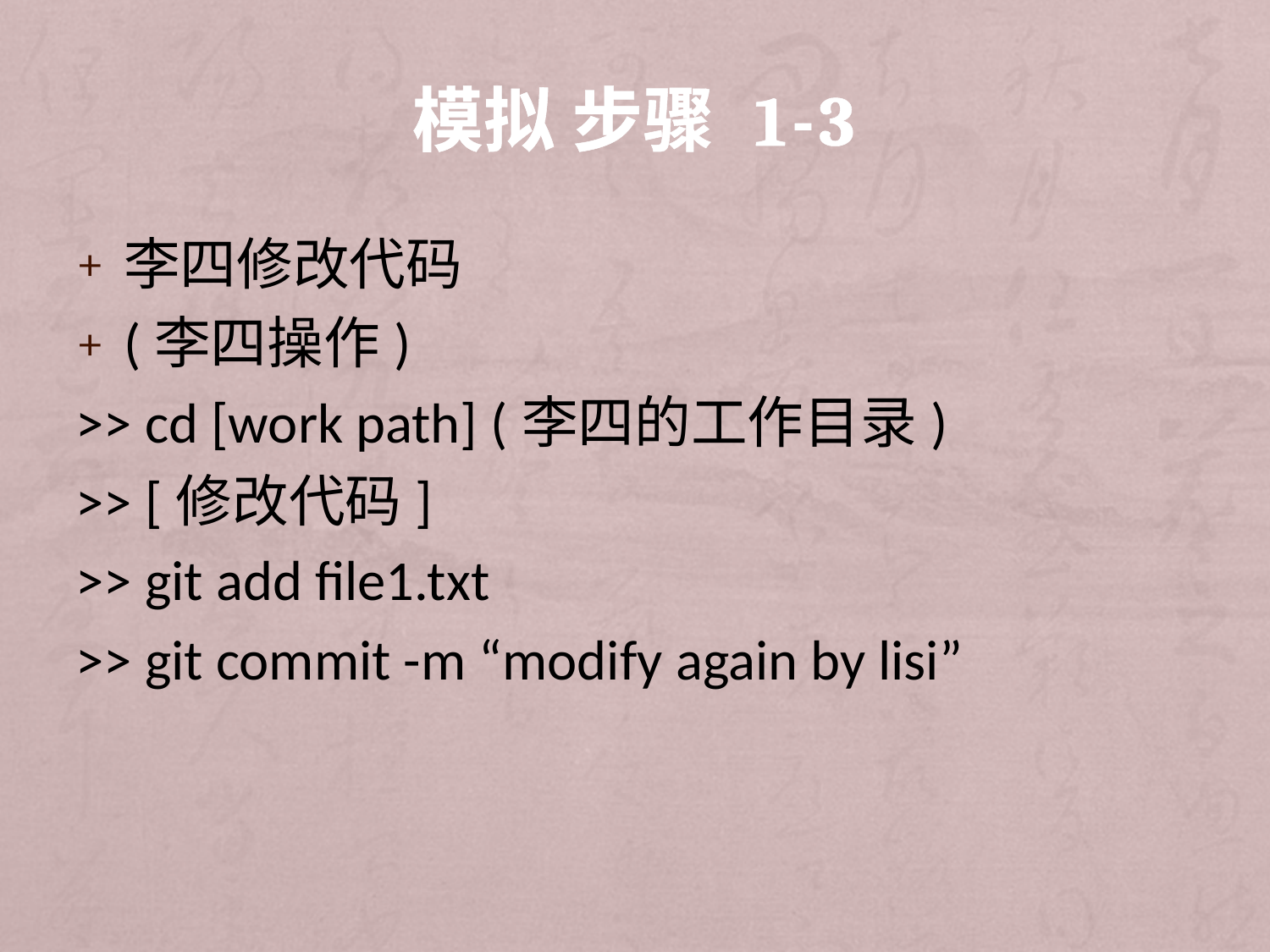

# 模拟 步骤 1-3
李四修改代码
(李四操作)
>> cd [work path] (李四的工作目录)
>> [修改代码]
>> git add file1.txt
>> git commit -m “modify again by lisi”